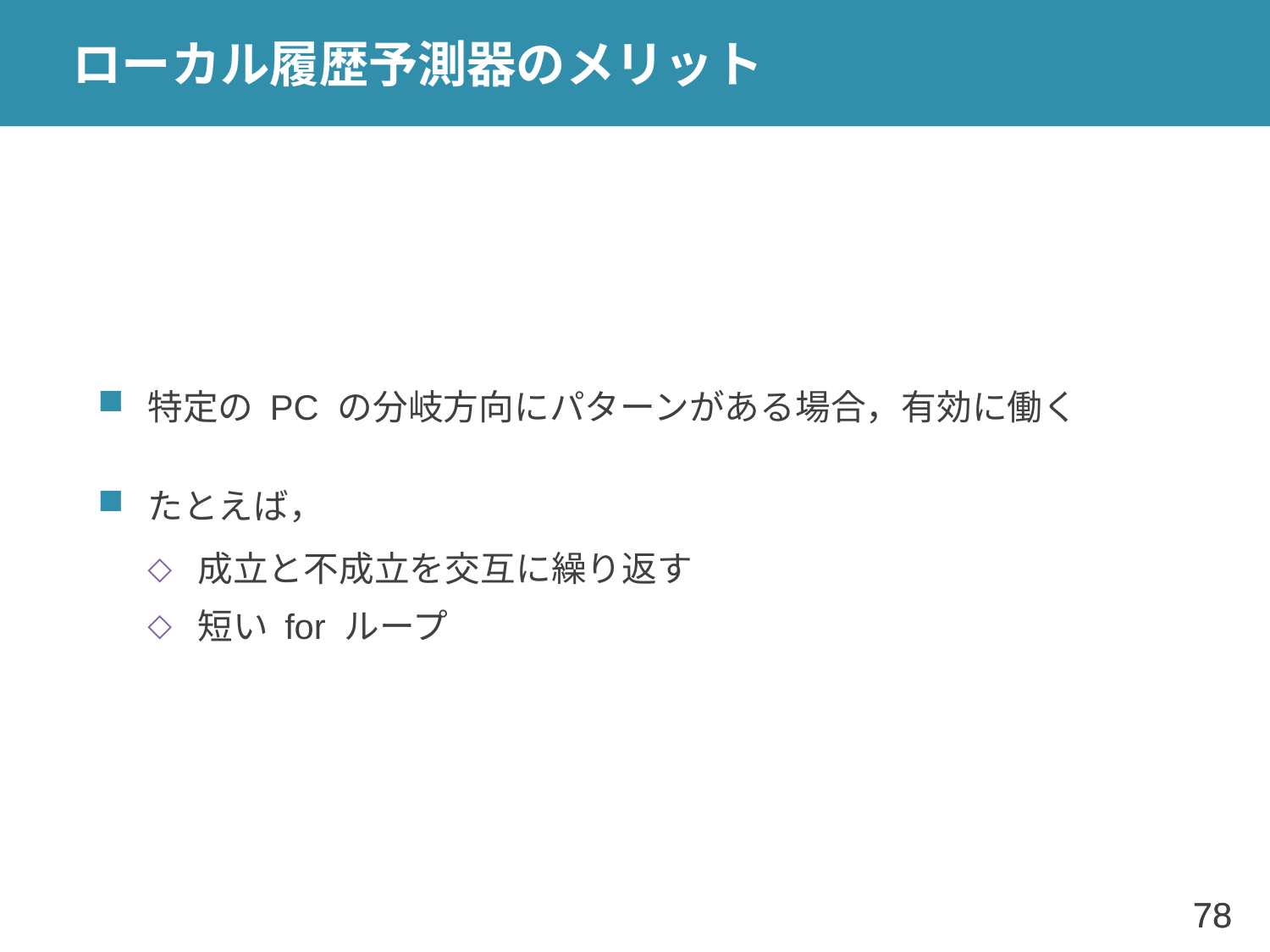

# ローカル履歴予測器のメリット
特定の PC の分岐方向にパターンがある場合，有効に働く
たとえば，
成立と不成立を交互に繰り返す
短い for ループ